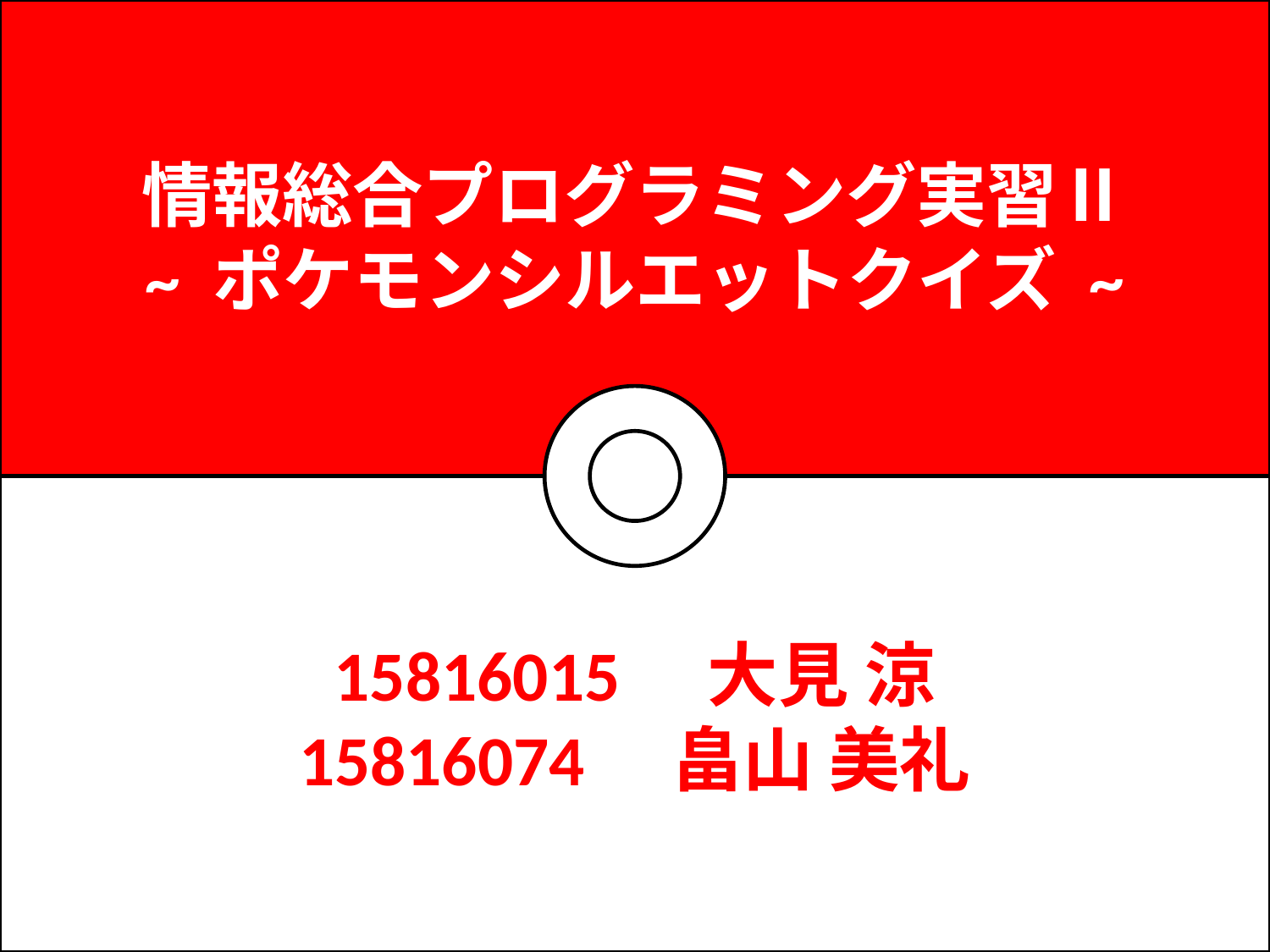

情報総合プログラミング実習Ⅱ
~ ポケモンシルエットクイズ ~
15816015　大見 涼
15816074　畠山 美礼